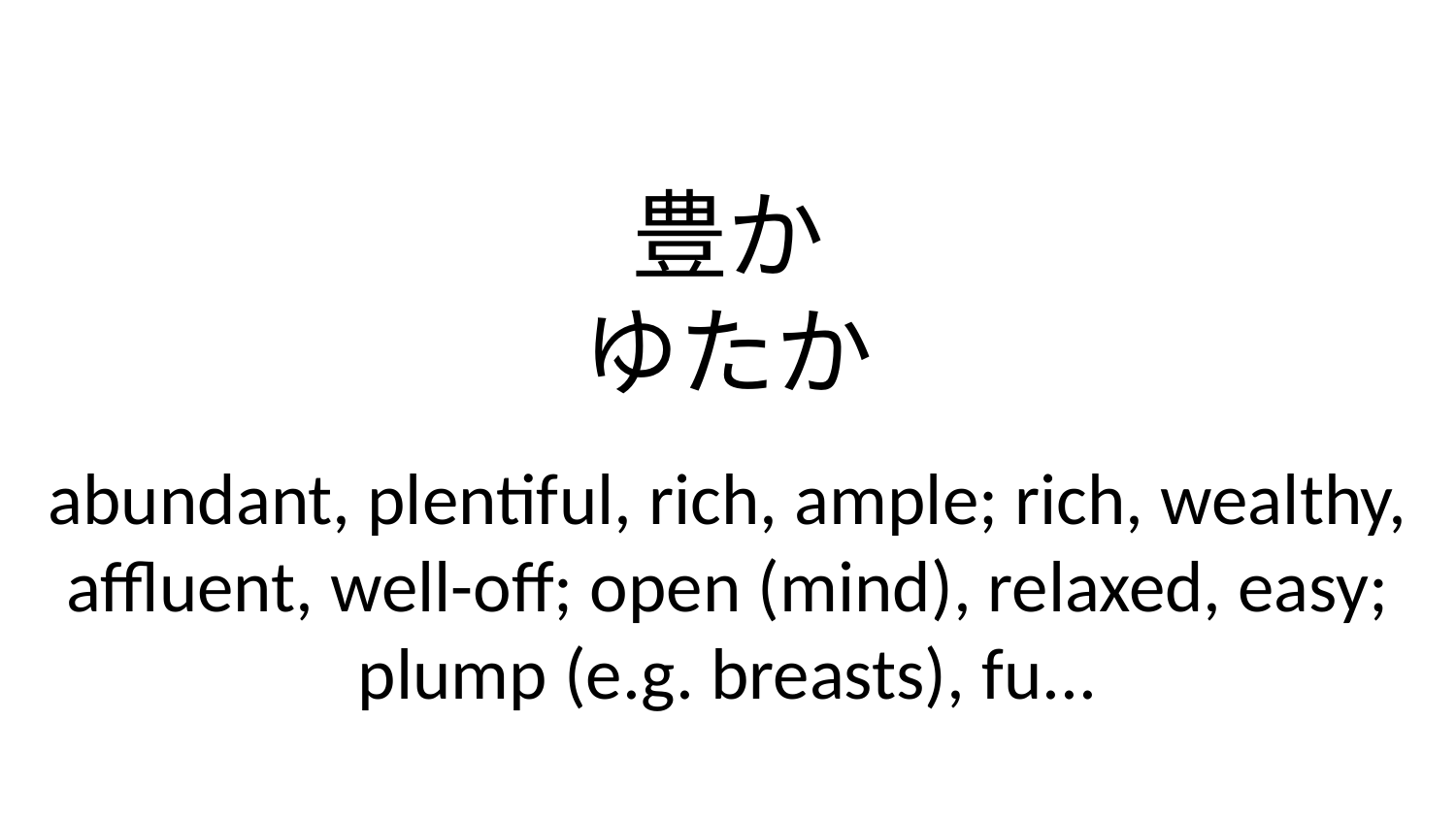

豊か
ゆたか
abundant, plentiful, rich, ample; rich, wealthy, affluent, well-off; open (mind), relaxed, easy; plump (e.g. breasts), fu...